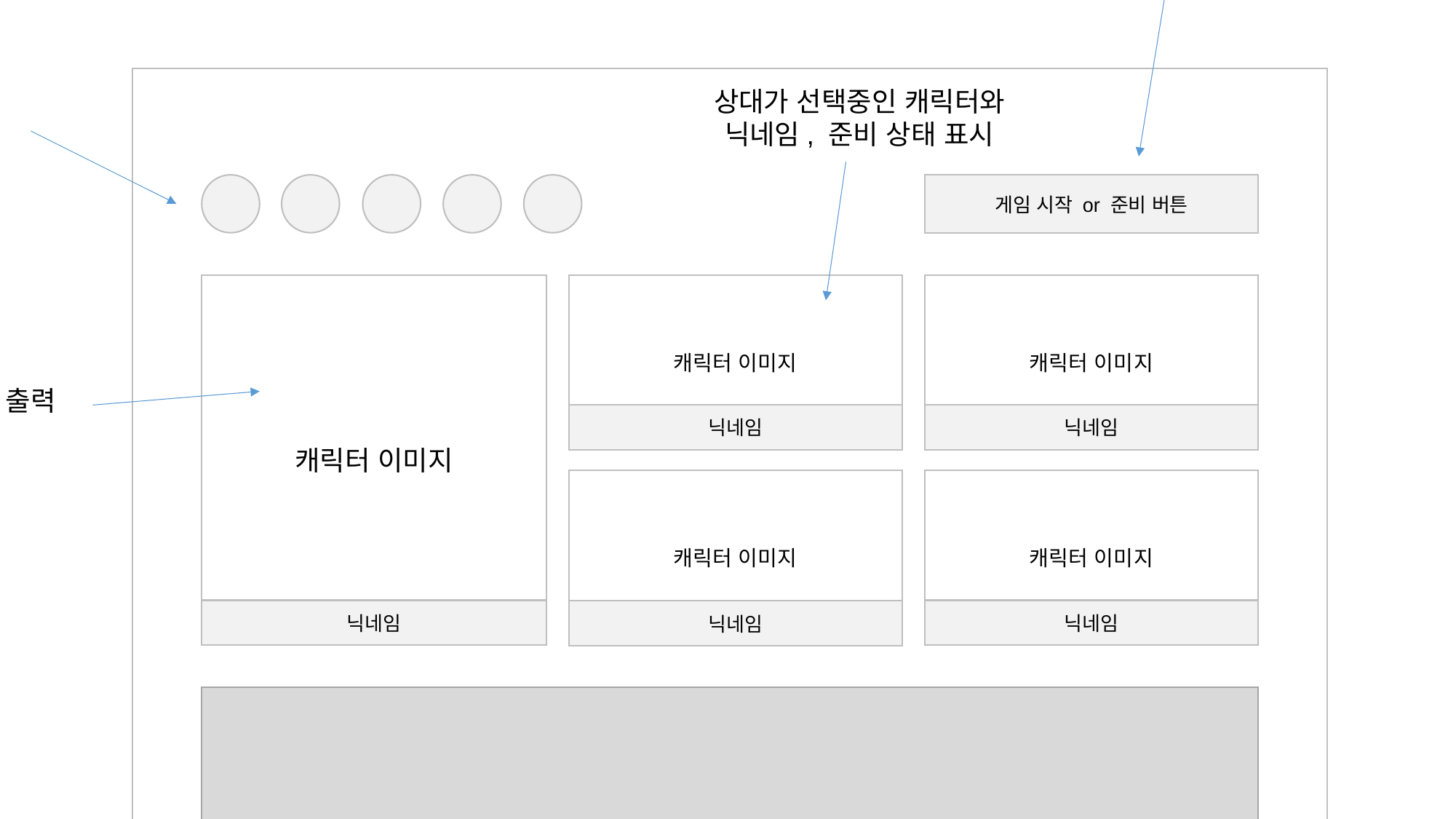

클릭 시
일반 유저: 준비 상태 전환
방장: 모든 유저 준비 시
게임 시작, 게임 화면 이동
캐릭터 클릭 시
선택 중인 캐릭터 변경

상대가 선택중인 캐릭터와
닉네임, 준비 상태 표시

게임 시작 or 준비 버튼
캐릭터 이미지
닉네임
캐릭터 이미지
닉네임
캐릭터 이미지
닉네임
캐릭터 이미지
닉네임
캐릭터 이미지
닉네임
방장의 정보 출력

채팅 메시지 텍스트
(한글, 영어, 숫자 최대 50자)
클릭 시 채팅 메시지 전송
    채팅 메시지
전송 버튼